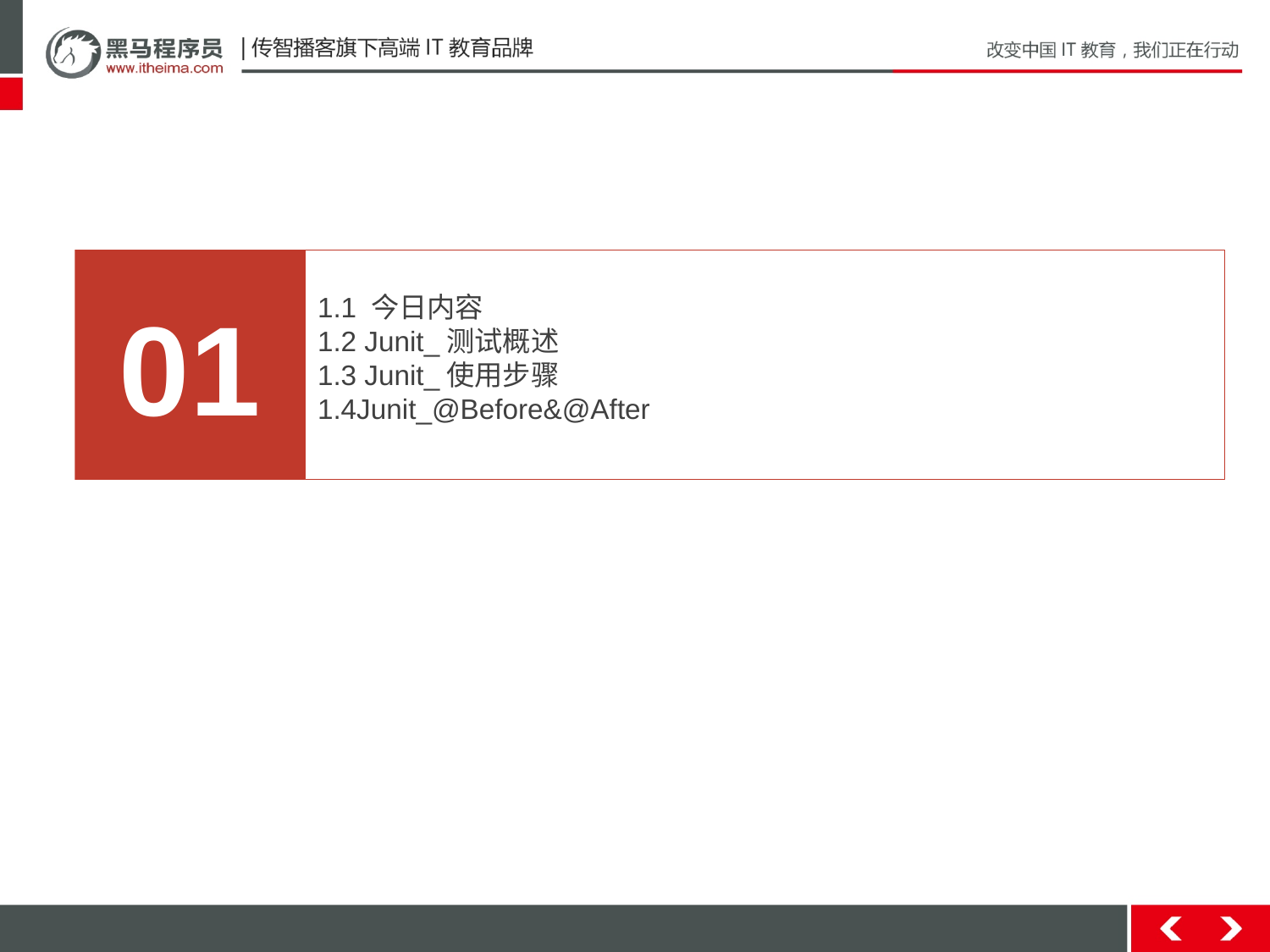

01

1.1 今日内容
1.2 Junit_测试概述
1.3 Junit_使用步骤
1.4Junit_@Before&@After